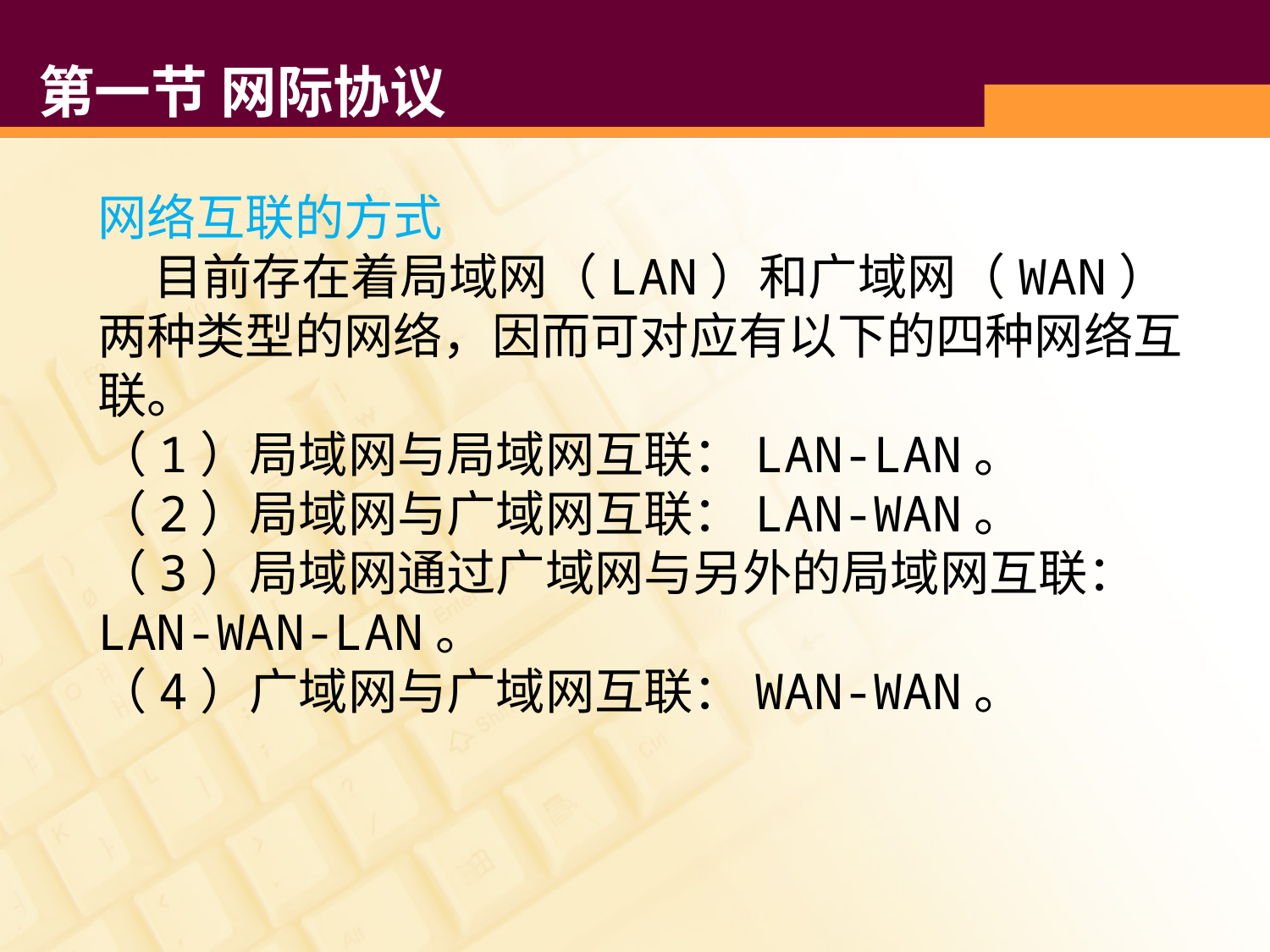

# 第一节 网际协议
网络互联的方式
    目前存在着局域网（LAN）和广域网（WAN）两种类型的网络，因而可对应有以下的四种网络互联。
（1）局域网与局域网互联：LAN-LAN。
（2）局域网与广域网互联：LAN-WAN。
（3）局域网通过广域网与另外的局域网互联：LAN-WAN-LAN。
（4）广域网与广域网互联：WAN-WAN。